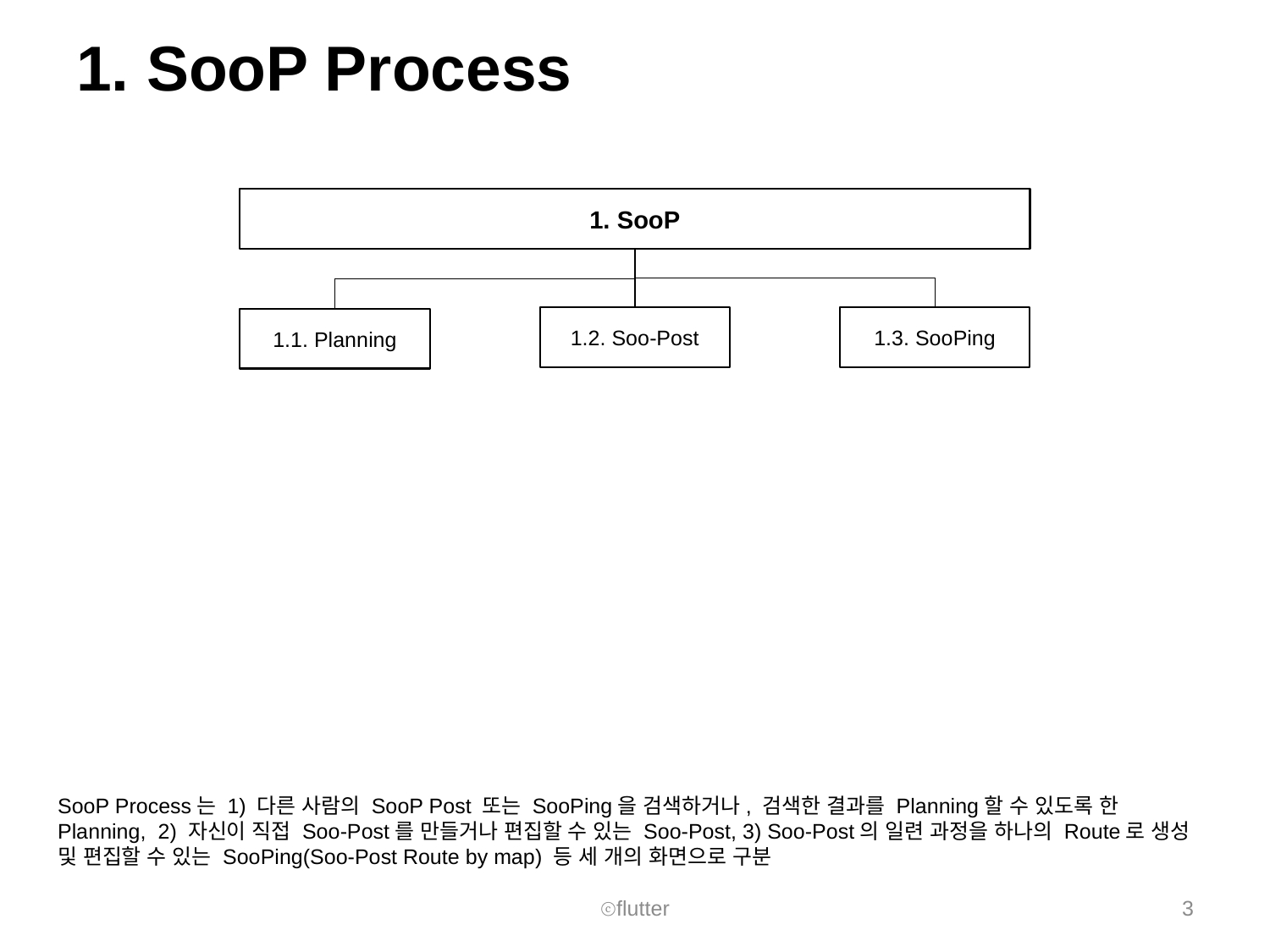

# 1. SooP Process
1. SooP
1.3. SooPing
1.2. Soo-Post
1.1. Planning
SooP Process는 1) 다른 사람의 SooP Post 또는 SooPing을 검색하거나, 검색한 결과를 Planning할 수 있도록 한 Planning,  2) 자신이 직접 Soo-Post를 만들거나 편집할 수 있는 Soo-Post, 3) Soo-Post의 일련 과정을 하나의 Route로 생성 및 편집할 수 있는 SooPing(Soo-Post Route by map) 등 세 개의 화면으로 구분
ⓒflutter
3